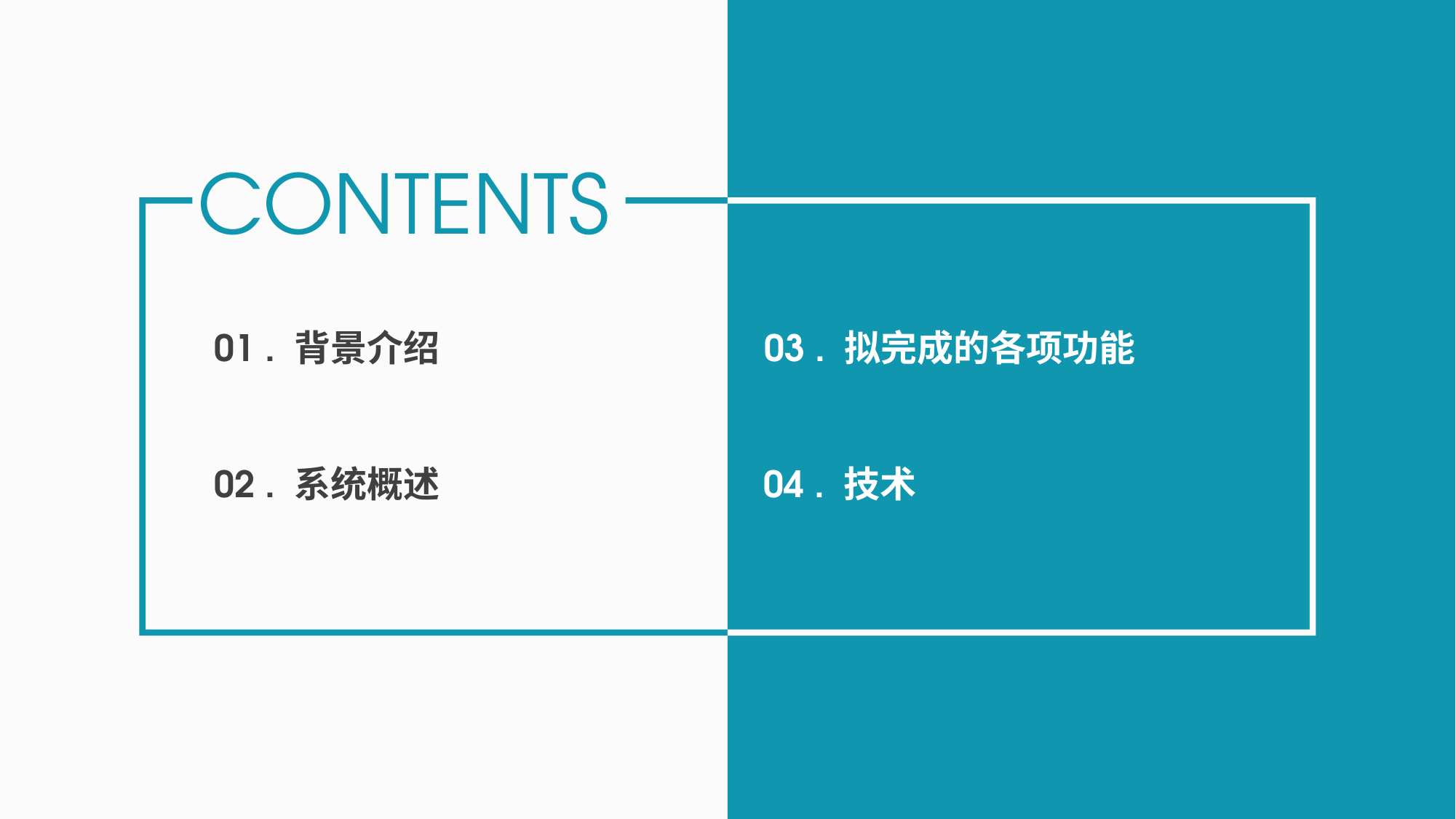

CONTENTS

01 . 背景介绍
03 . 拟完成的各项功能
02 . 系统概述
04 . 技术